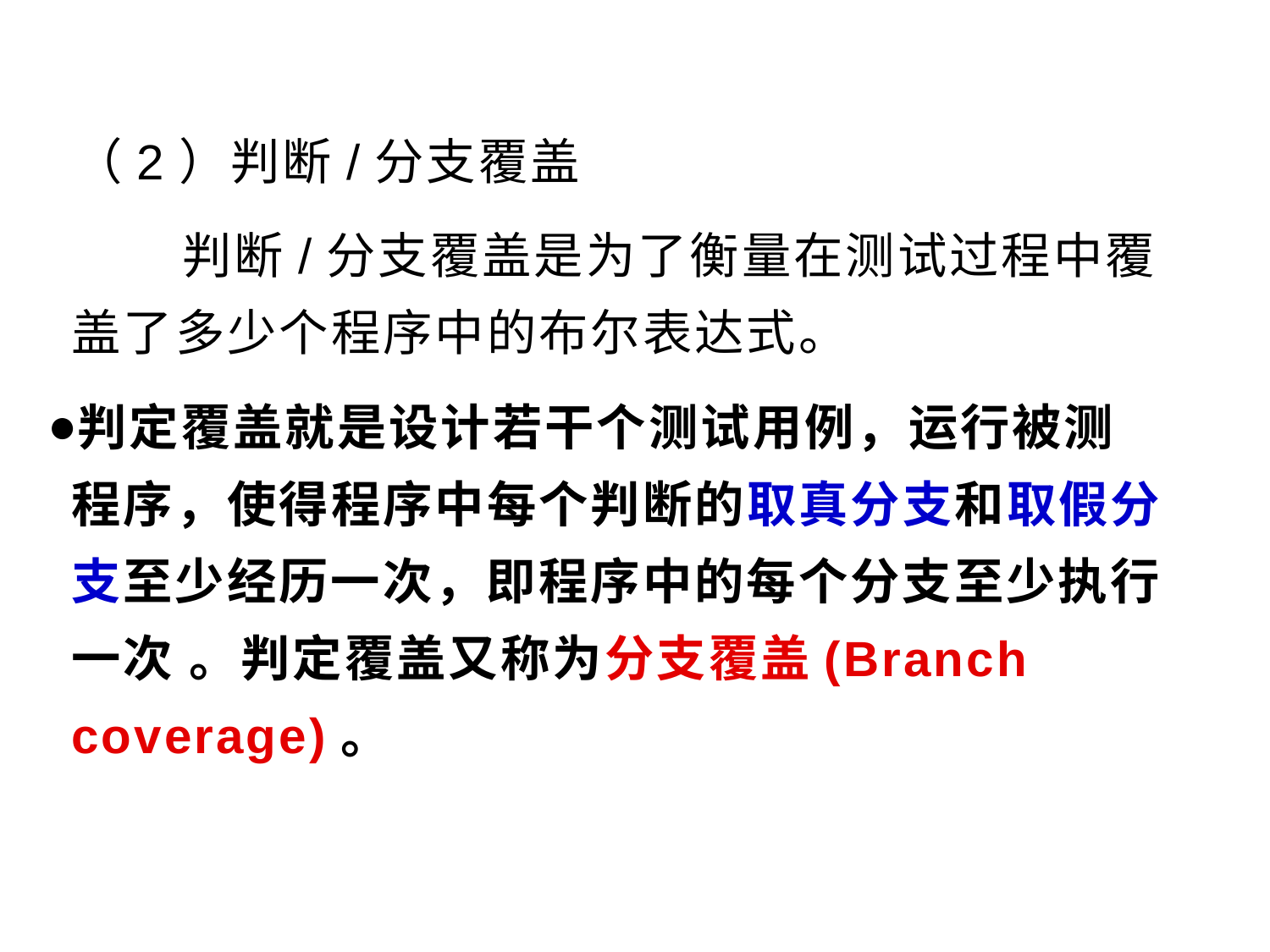

（2）判断/分支覆盖
         判断/分支覆盖是为了衡量在测试过程中覆盖了多少个程序中的布尔表达式。
判定覆盖就是设计若干个测试用例，运行被测程序，使得程序中每个判断的取真分支和取假分支至少经历一次，即程序中的每个分支至少执行一次 。判定覆盖又称为分支覆盖(Branch coverage)。